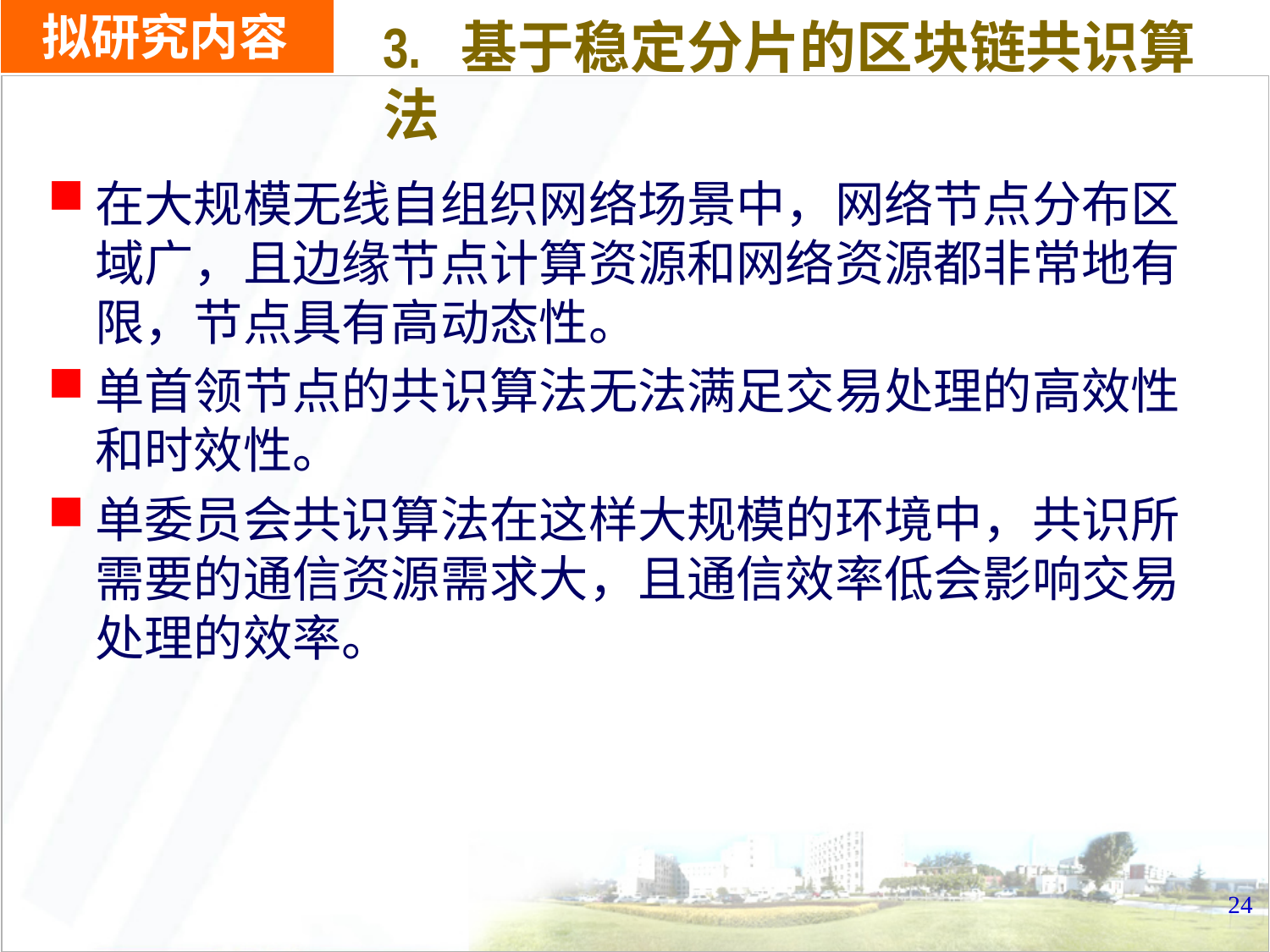

# 拟研究内容
3.  基于稳定分片的区块链共识算法

在大规模无线自组织网络场景中，网络节点分布区域广，且边缘节点计算资源和网络资源都非常地有限，节点具有高动态性。
单首领节点的共识算法无法满足交易处理的高效性和时效性。
单委员会共识算法在这样大规模的环境中，共识所需要的通信资源需求大，且通信效率低会影响交易处理的效率。

24